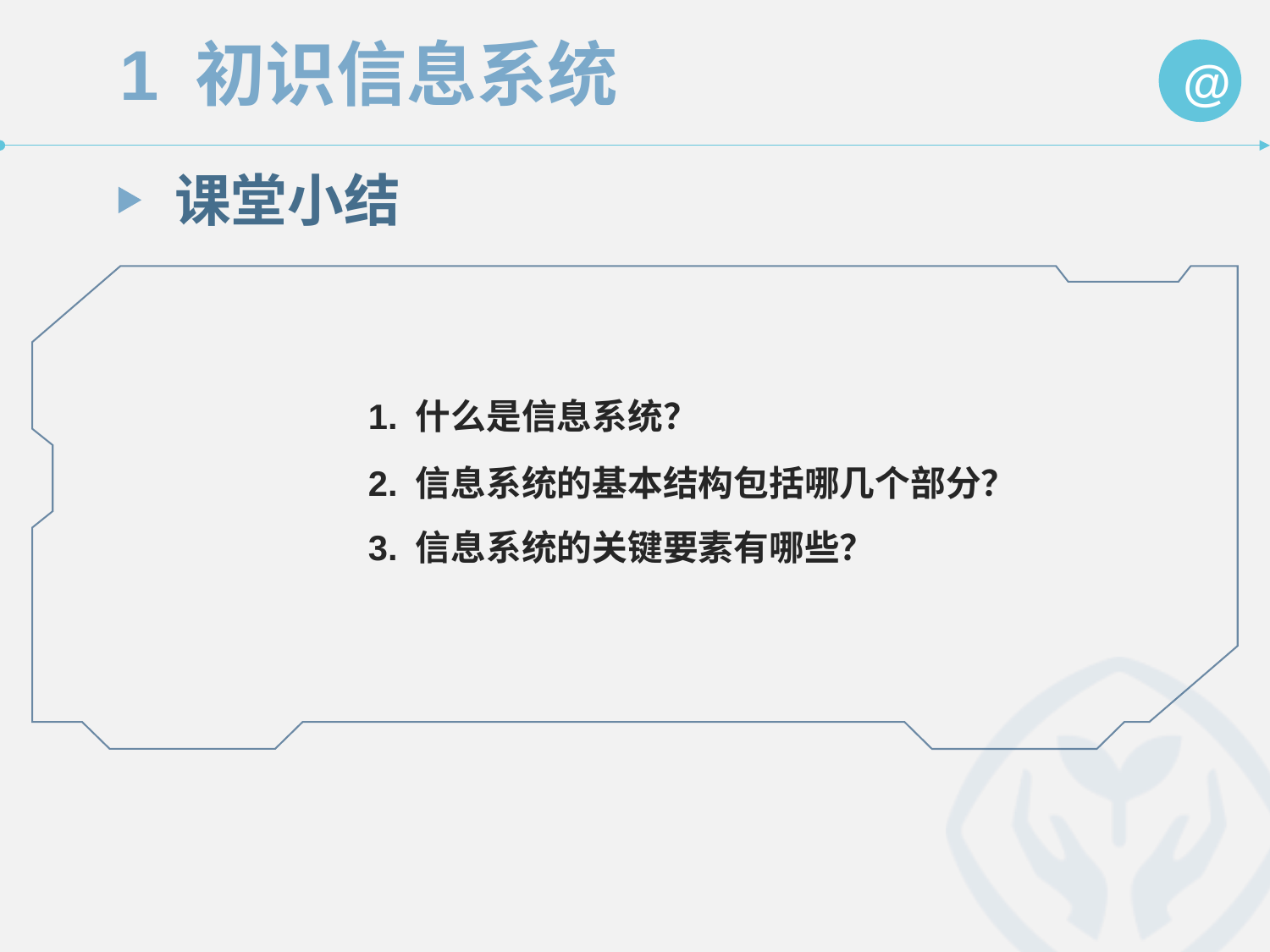

课堂小结

1. 什么是信息系统？
2. 信息系统的基本结构包括哪几个部分？
3. 信息系统的关键要素有哪些？